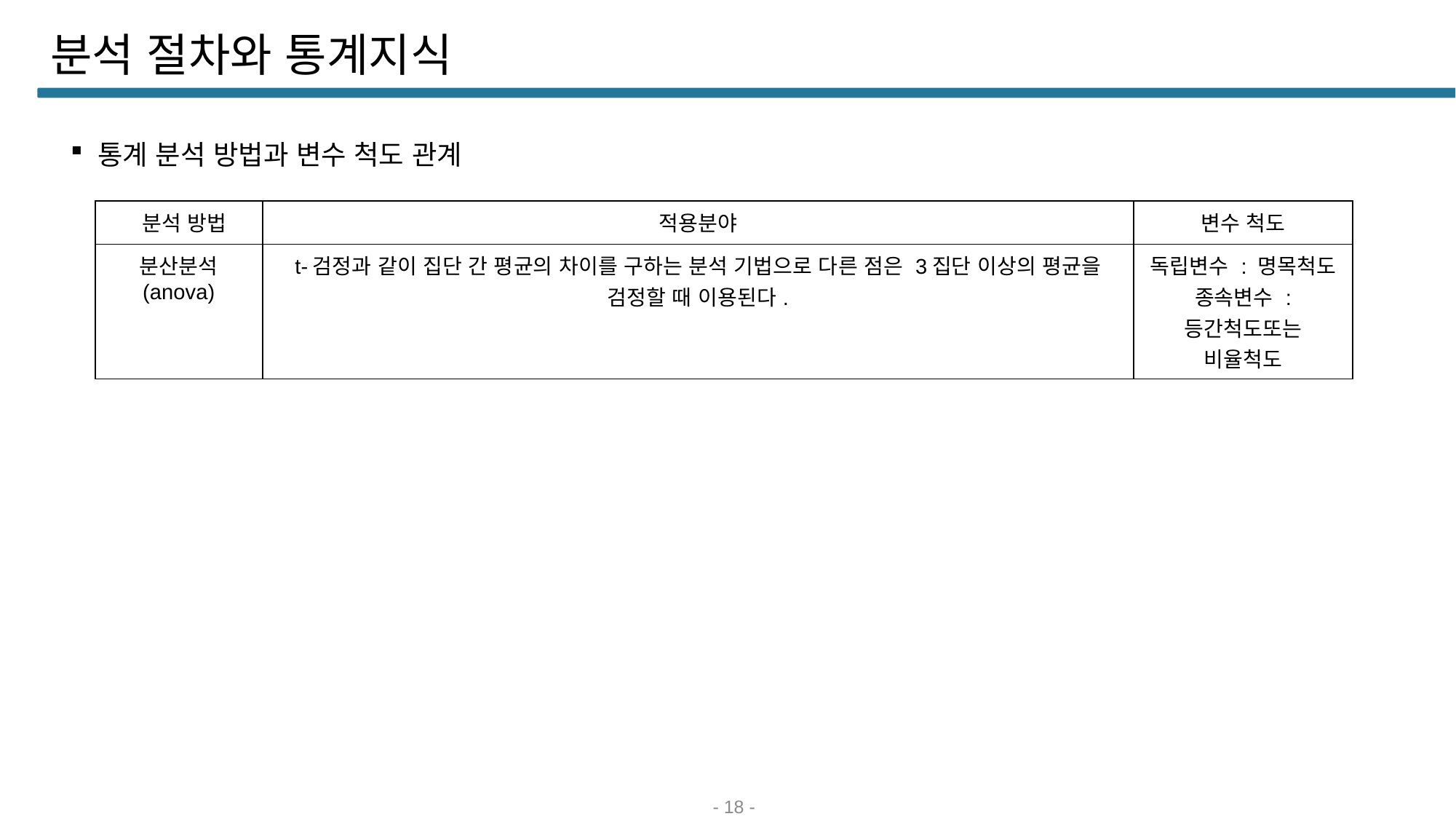

# 분석 절차와 통계지식
통계 분석 방법과 변수 척도 관계
| 분석 방법 | 적용분야 | 변수 척도 |
| --- | --- | --- |
| 분산분석 (anova) | t-검정과 같이 집단 간 평균의 차이를 구하는 분석 기법으로 다른 점은 3집단 이상의 평균을 검정할 때 이용된다. | 독립변수 : 명목척도 종속변수 : 등간척도또는 비율척도 |
- 18 -